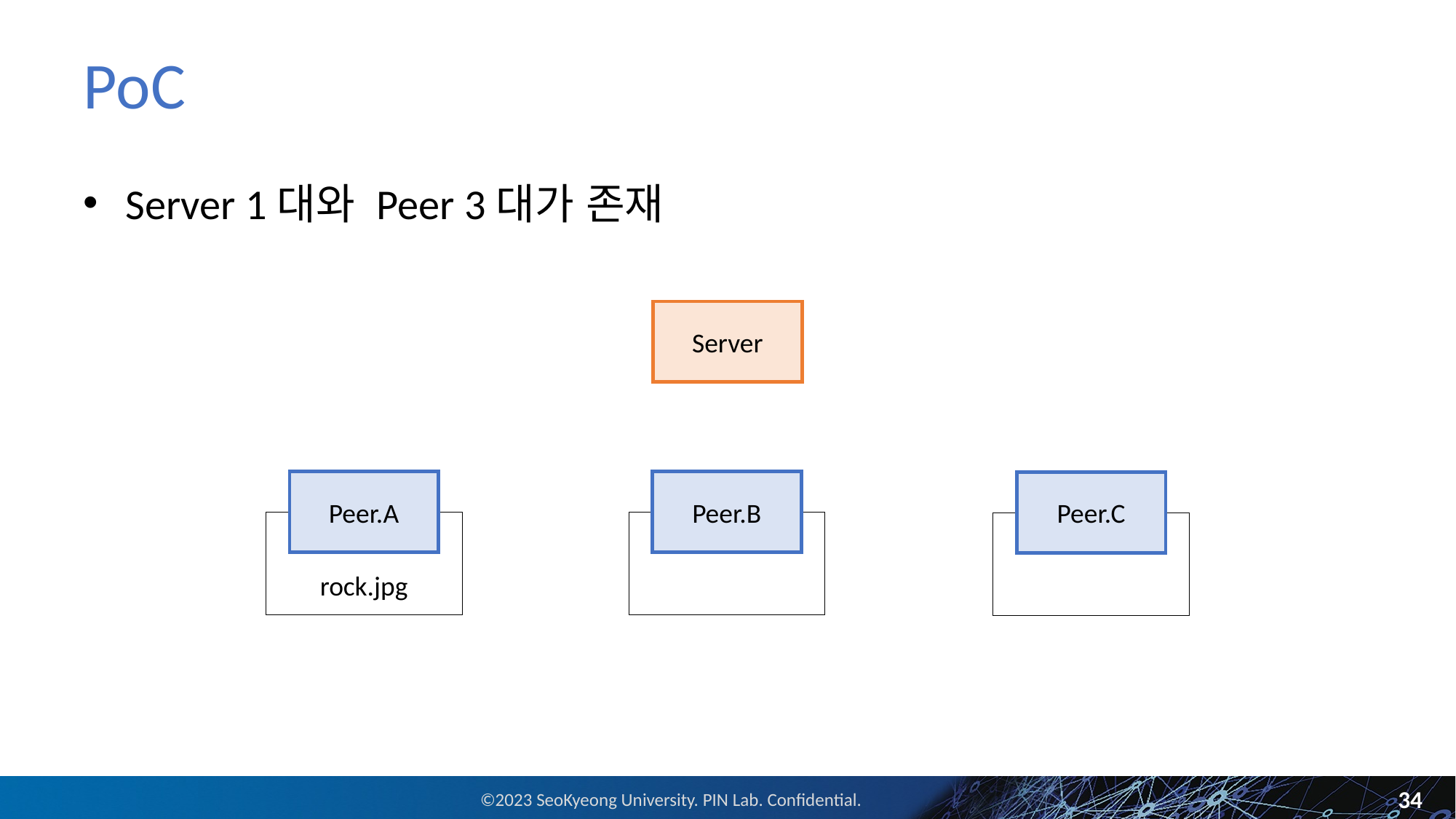

# PoC
Server 1대와 Peer 3대가 존재
Server
Peer.A

rock.jpg
Peer.B

Peer.C

34